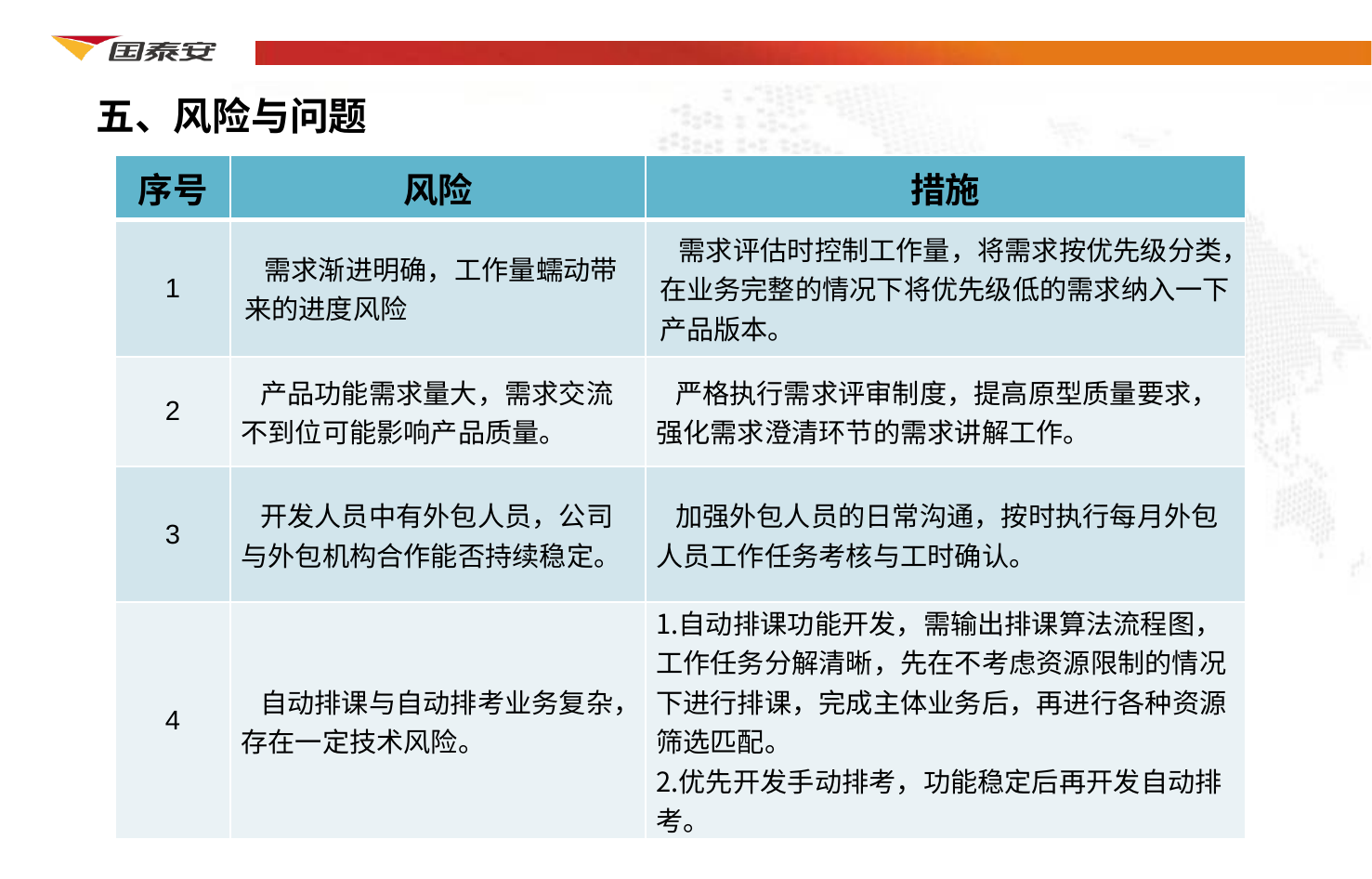

五、风险与问题
| 序号 | 风险 | 措施 |
| --- | --- | --- |
| 1 | 需求渐进明确，工作量蠕动带来的进度风险 | 需求评估时控制工作量，将需求按优先级分类，在业务完整的情况下将优先级低的需求纳入一下产品版本。 |
| 2 | 产品功能需求量大，需求交流不到位可能影响产品质量。 | 严格执行需求评审制度，提高原型质量要求，强化需求澄清环节的需求讲解工作。 |
| 3 | 开发人员中有外包人员，公司与外包机构合作能否持续稳定。 | 加强外包人员的日常沟通，按时执行每月外包人员工作任务考核与工时确认。 |
| 4 | 自动排课与自动排考业务复杂，存在一定技术风险。 | 自动排课功能开发，需输出排课算法流程图，工作任务分解清晰，先在不考虑资源限制的情况下进行排课，完成主体业务后，再进行各种资源筛选匹配。 优先开发手动排考，功能稳定后再开发自动排考。 |